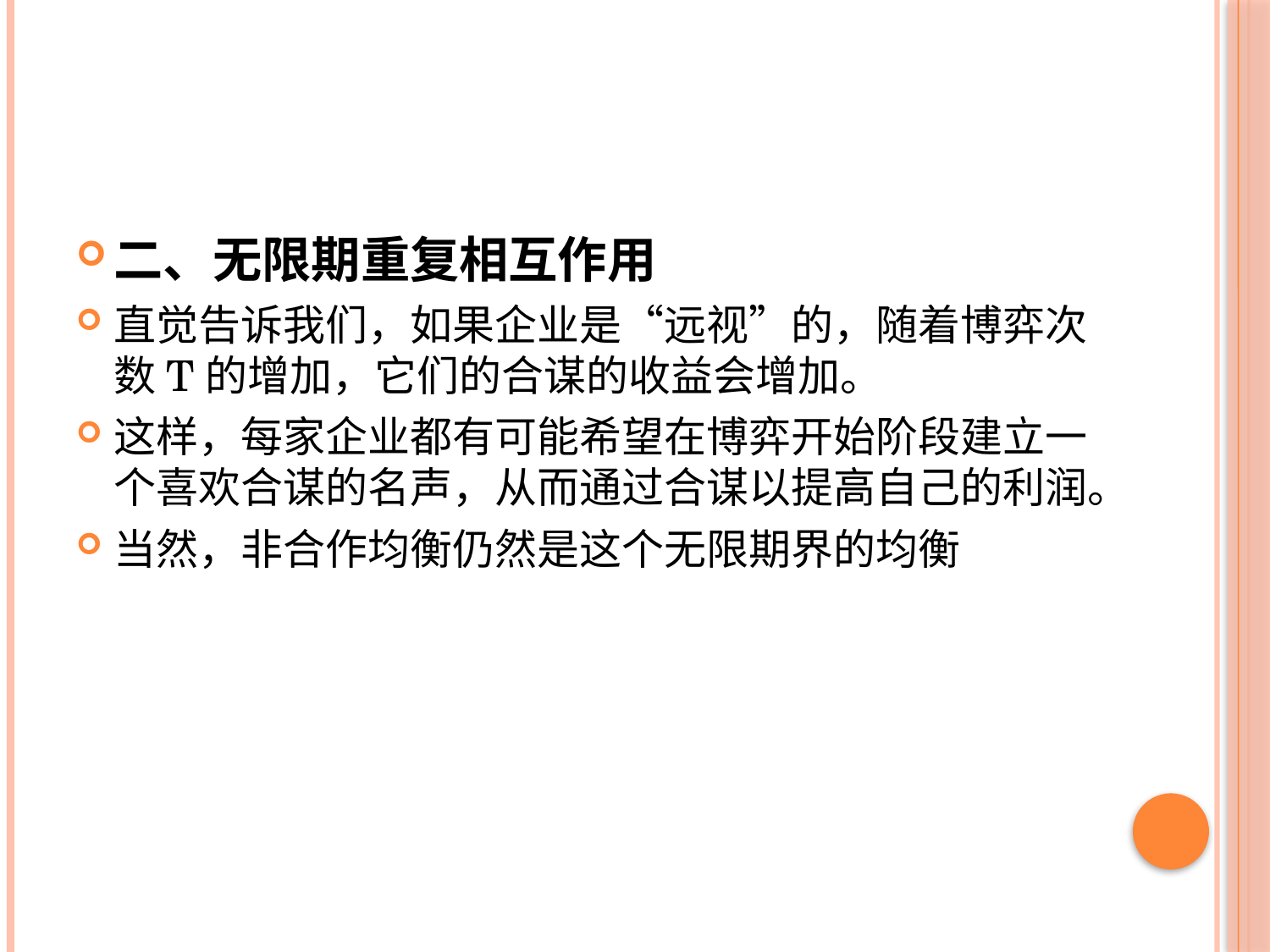

#

二、无限期重复相互作用
直觉告诉我们，如果企业是“远视”的，随着博弈次数T的增加，它们的合谋的收益会增加。
这样，每家企业都有可能希望在博弈开始阶段建立一个喜欢合谋的名声，从而通过合谋以提高自己的利润。
当然，非合作均衡仍然是这个无限期界的均衡